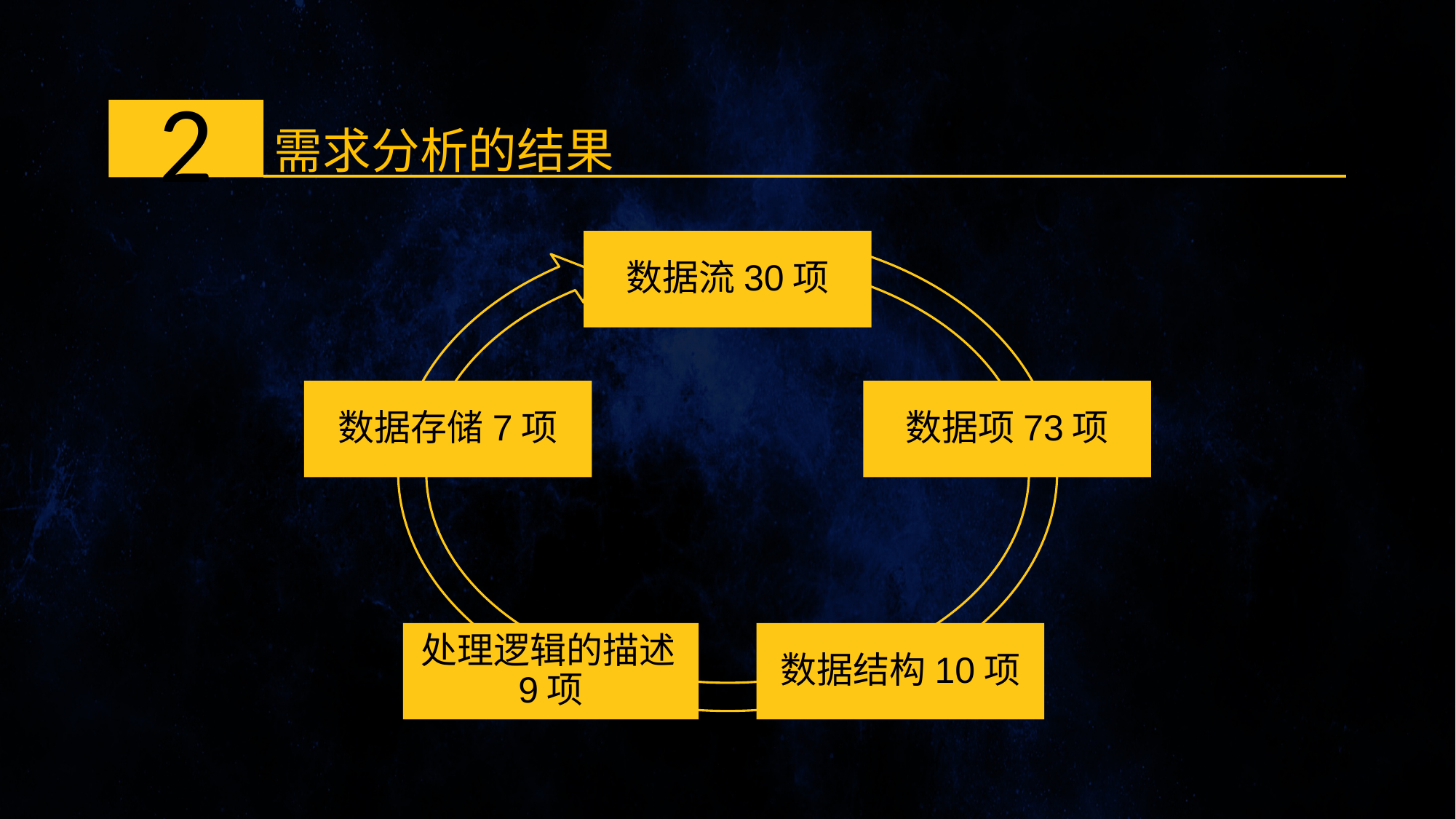

2
需求分析的结果

数据流30项
数据存储7项
数据项73项
数据结构10项
处理逻辑的描述9项